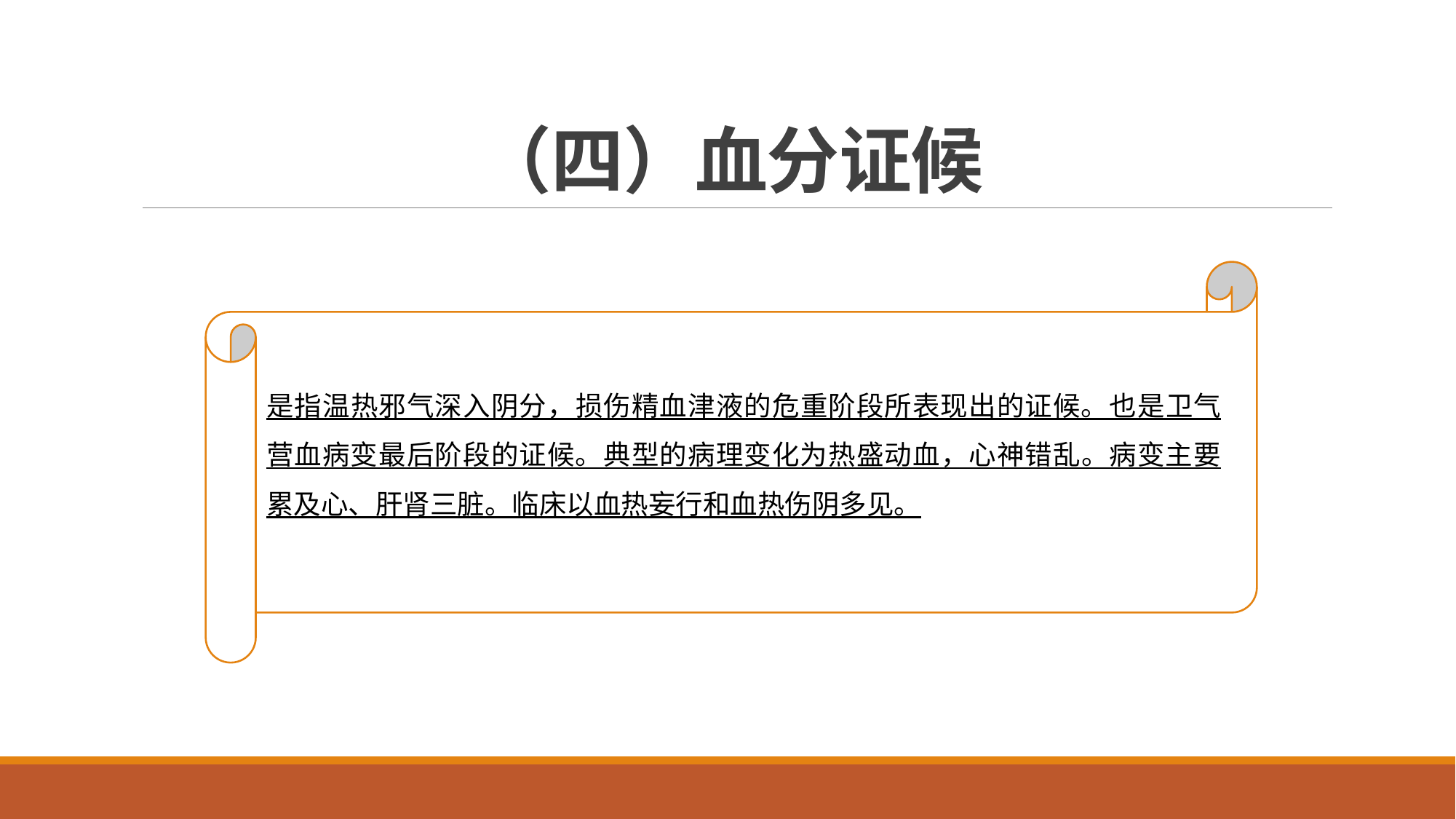

# （四）血分证候
是指温热邪气深入阴分，损伤精血津液的危重阶段所表现出的证候。也是卫气营血病变最后阶段的证候。典型的病理变化为热盛动血，心神错乱。病变主要累及心、肝肾三脏。临床以血热妄行和血热伤阴多见。